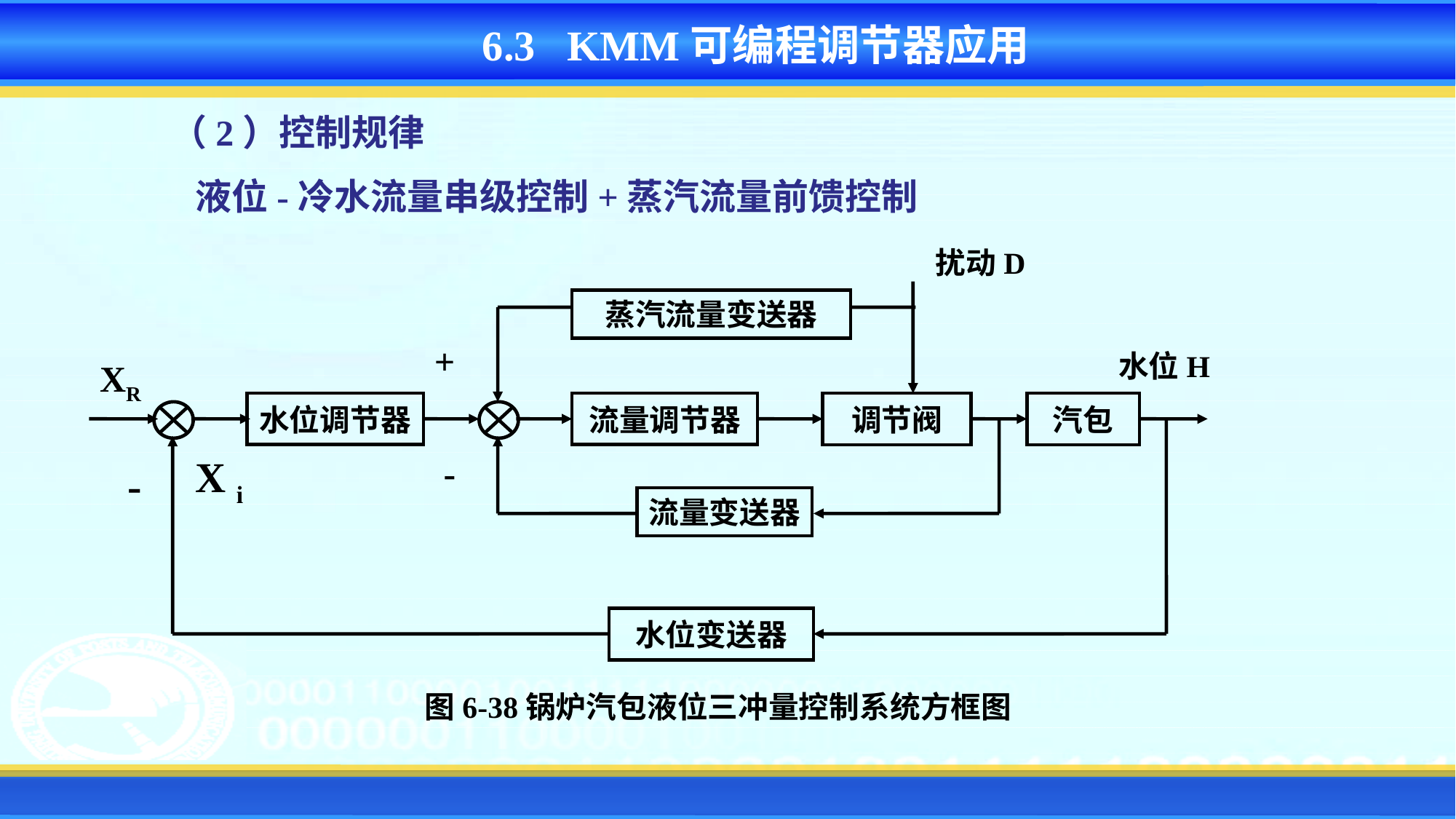

6.3   KMM可编程调节器应用
（2）控制规律
液位-冷水流量串级控制+蒸汽流量前馈控制
扰动D

蒸汽流量变送器

+
水位H
XR
水位调节器
流量调节器
调节阀
汽包

X i
-
-
流量变送器

水位变送器

图6-38锅炉汽包液位三冲量控制系统方框图